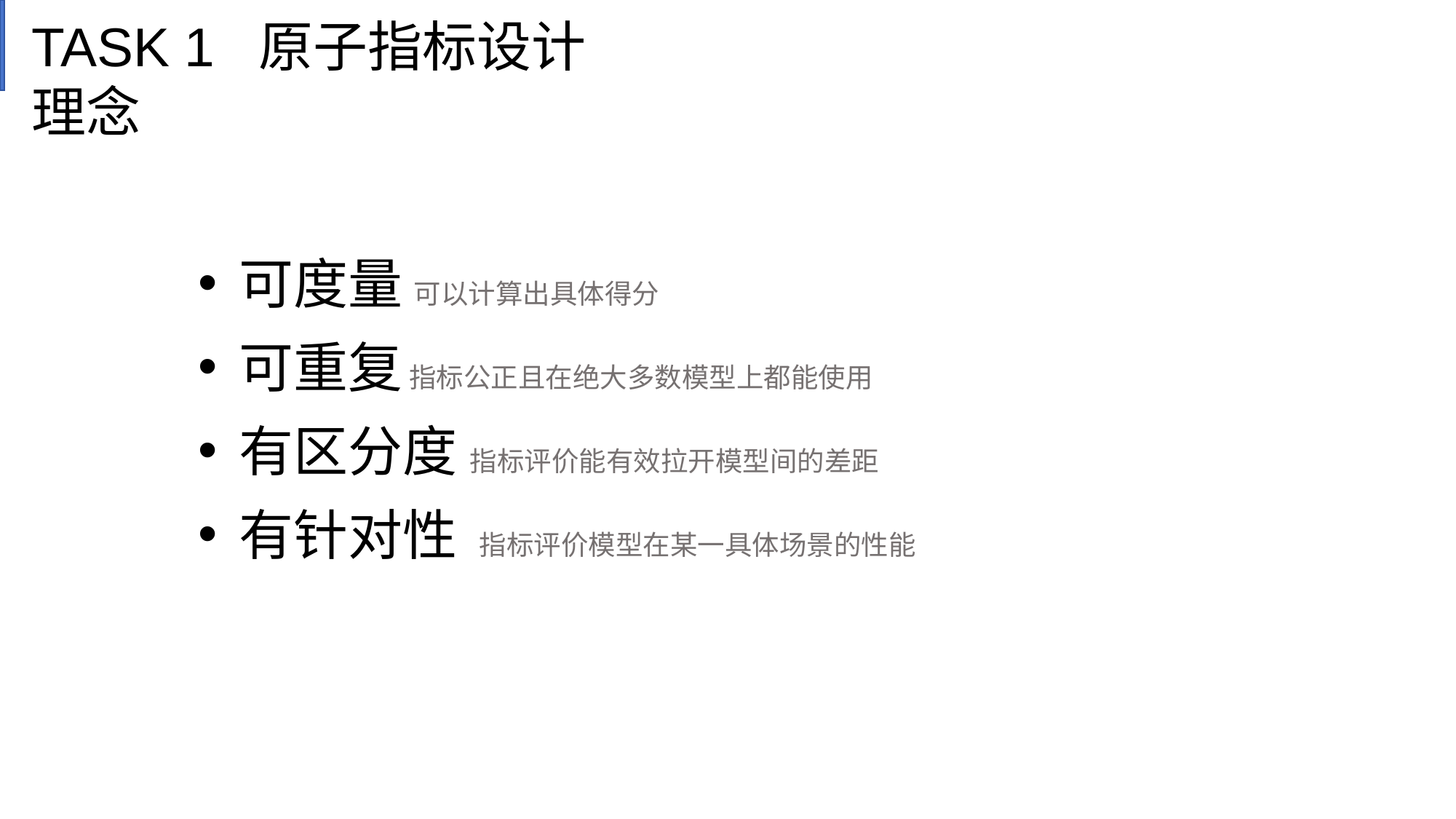

TASK 1  原子指标设计理念
可度量 可以计算出具体得分
可重复 指标公正且在绝大多数模型上都能使用
有区分度 指标评价能有效拉开模型间的差距
有针对性  指标评价模型在某一具体场景的性能